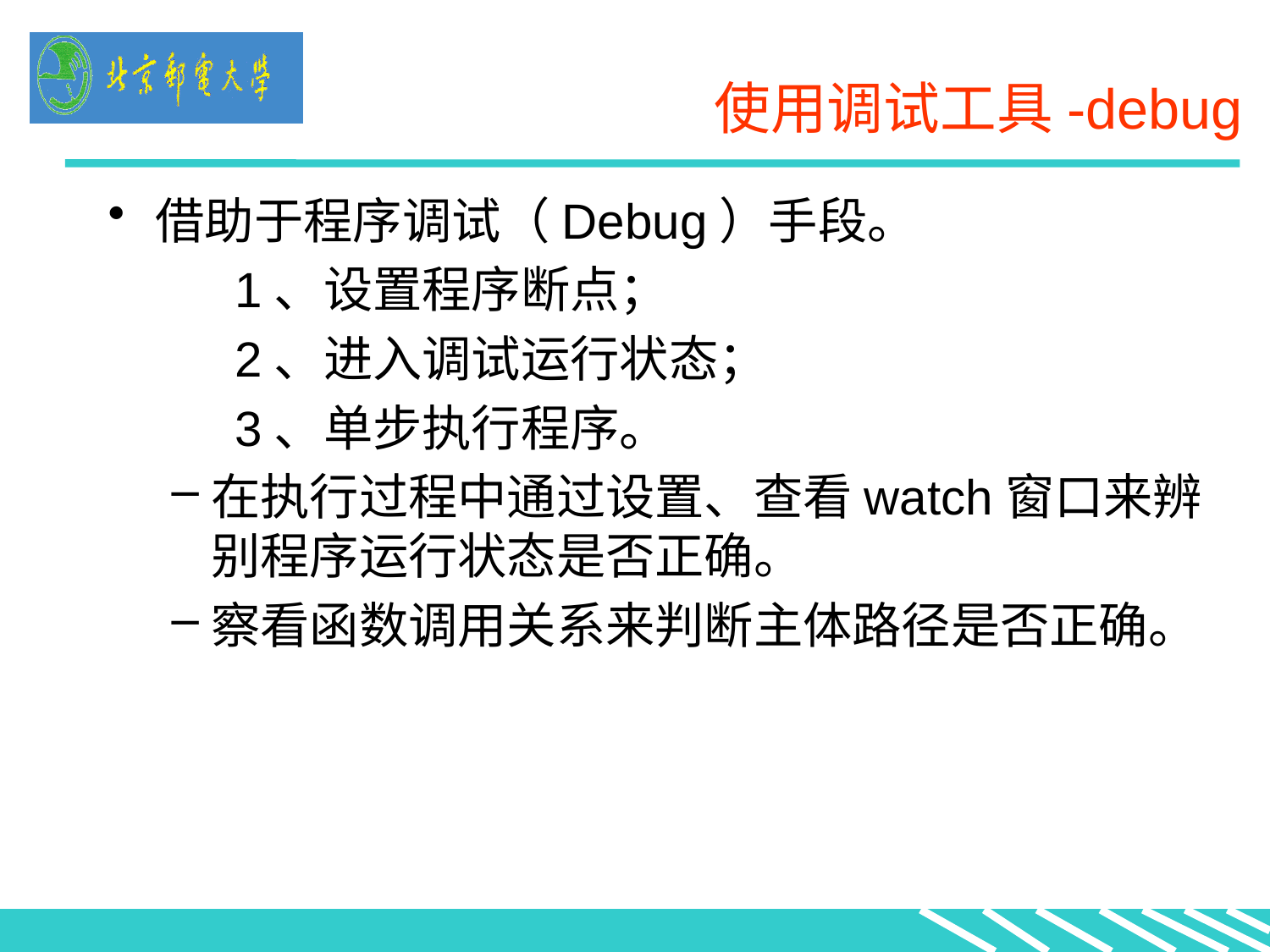

# 使用调试工具-debug
借助于程序调试（Debug）手段。
	1、设置程序断点；
	2、进入调试运行状态；
	3、单步执行程序。
在执行过程中通过设置、查看watch窗口来辨别程序运行状态是否正确。
察看函数调用关系来判断主体路径是否正确。